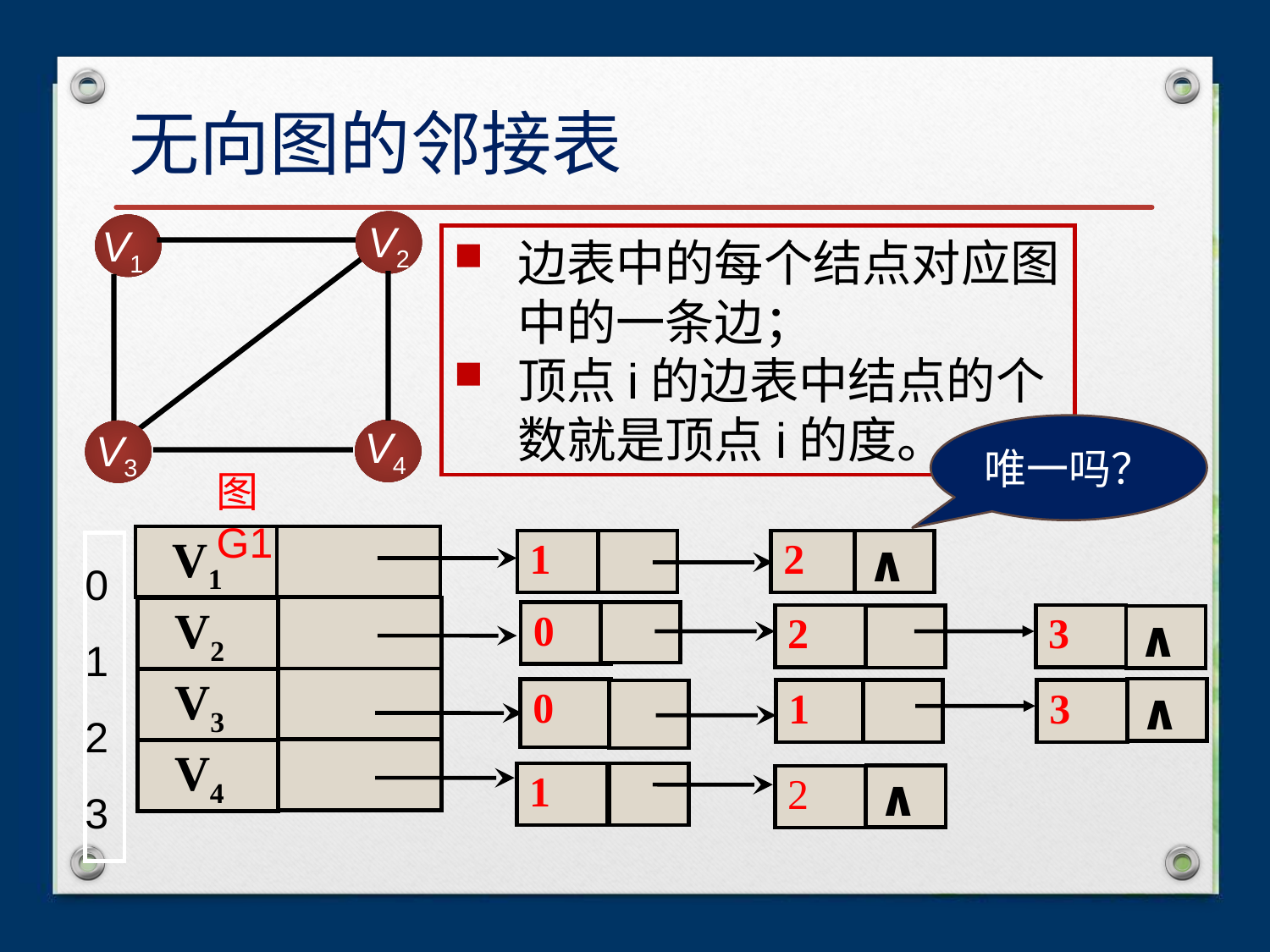

# 无向图的邻接表

V2

V1

V4

V3

边表中的每个结点对应图中的一条边；
顶点i的边表中结点的个数就是顶点i的度。
唯一吗？
图G1
  V1

1

2
∧
0
1
2
3

  V2
0

2
3

∧

  V3
0

  V4
1

∧
2

∧
1
3